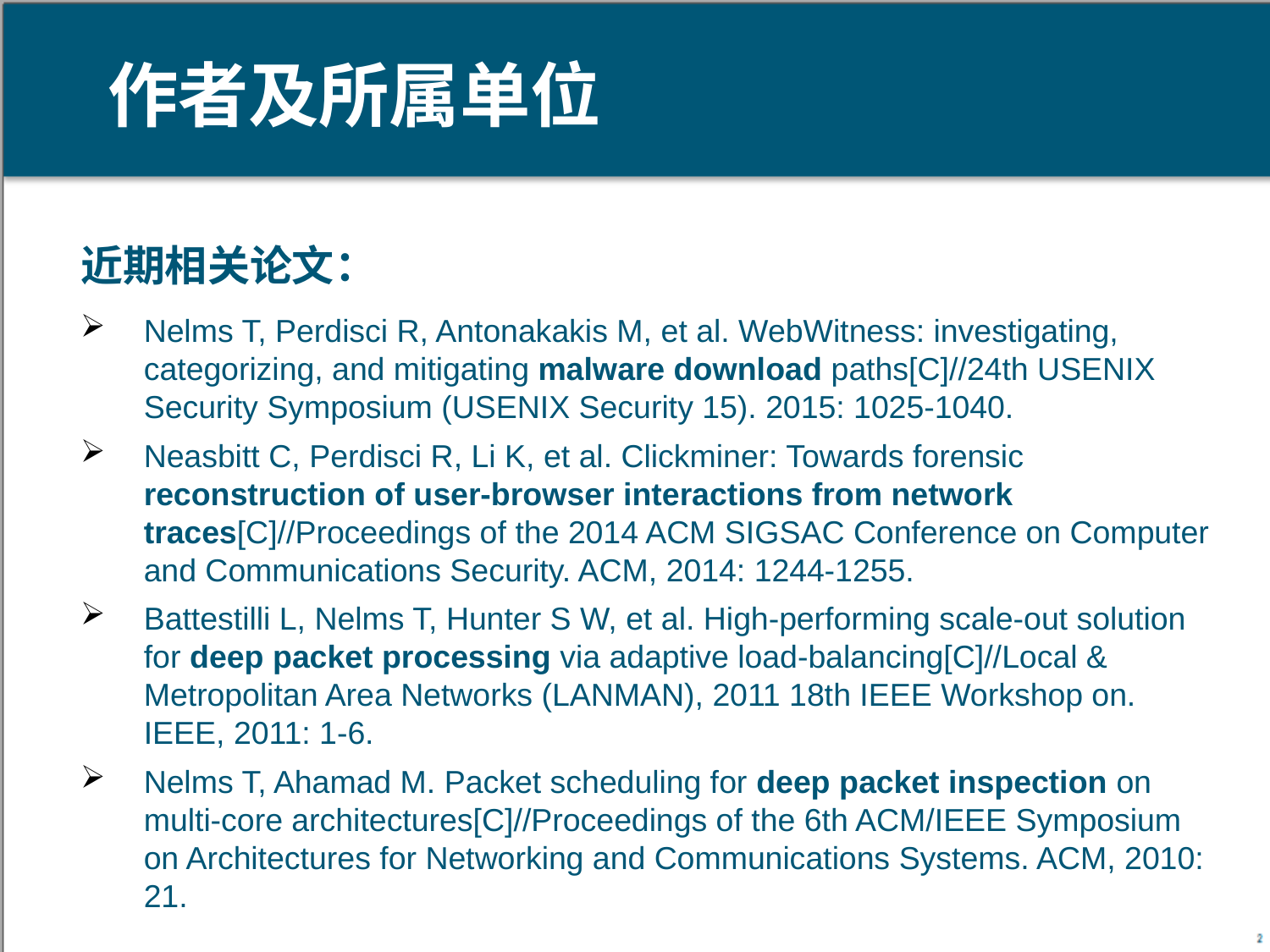

作者及所属单位
近期相关论文：
Nelms T, Perdisci R, Antonakakis M, et al. WebWitness: investigating, categorizing, and mitigating malware download paths[C]//24th USENIX Security Symposium (USENIX Security 15). 2015: 1025-1040.
Neasbitt C, Perdisci R, Li K, et al. Clickminer: Towards forensic reconstruction of user-browser interactions from network traces[C]//Proceedings of the 2014 ACM SIGSAC Conference on Computer and Communications Security. ACM, 2014: 1244-1255.
Battestilli L, Nelms T, Hunter S W, et al. High-performing scale-out solution for deep packet processing via adaptive load-balancing[C]//Local & Metropolitan Area Networks (LANMAN), 2011 18th IEEE Workshop on. IEEE, 2011: 1-6.
Nelms T, Ahamad M. Packet scheduling for deep packet inspection on multi-core architectures[C]//Proceedings of the 6th ACM/IEEE Symposium on Architectures for Networking and Communications Systems. ACM, 2010: 21.